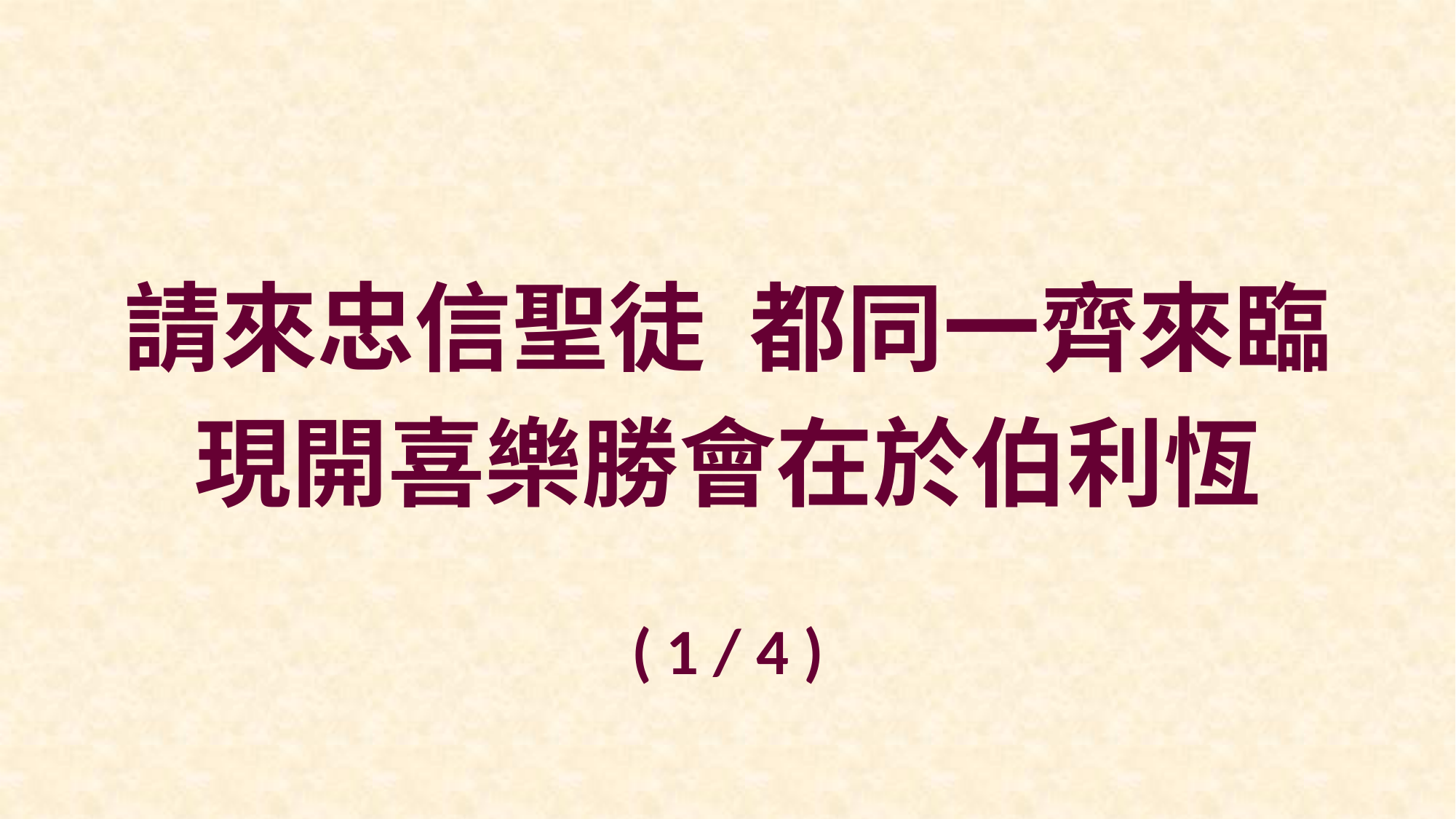

請來忠信聖徒  都同一齊來臨
現開喜樂勝會在於伯利恆
( 1 / 4 )